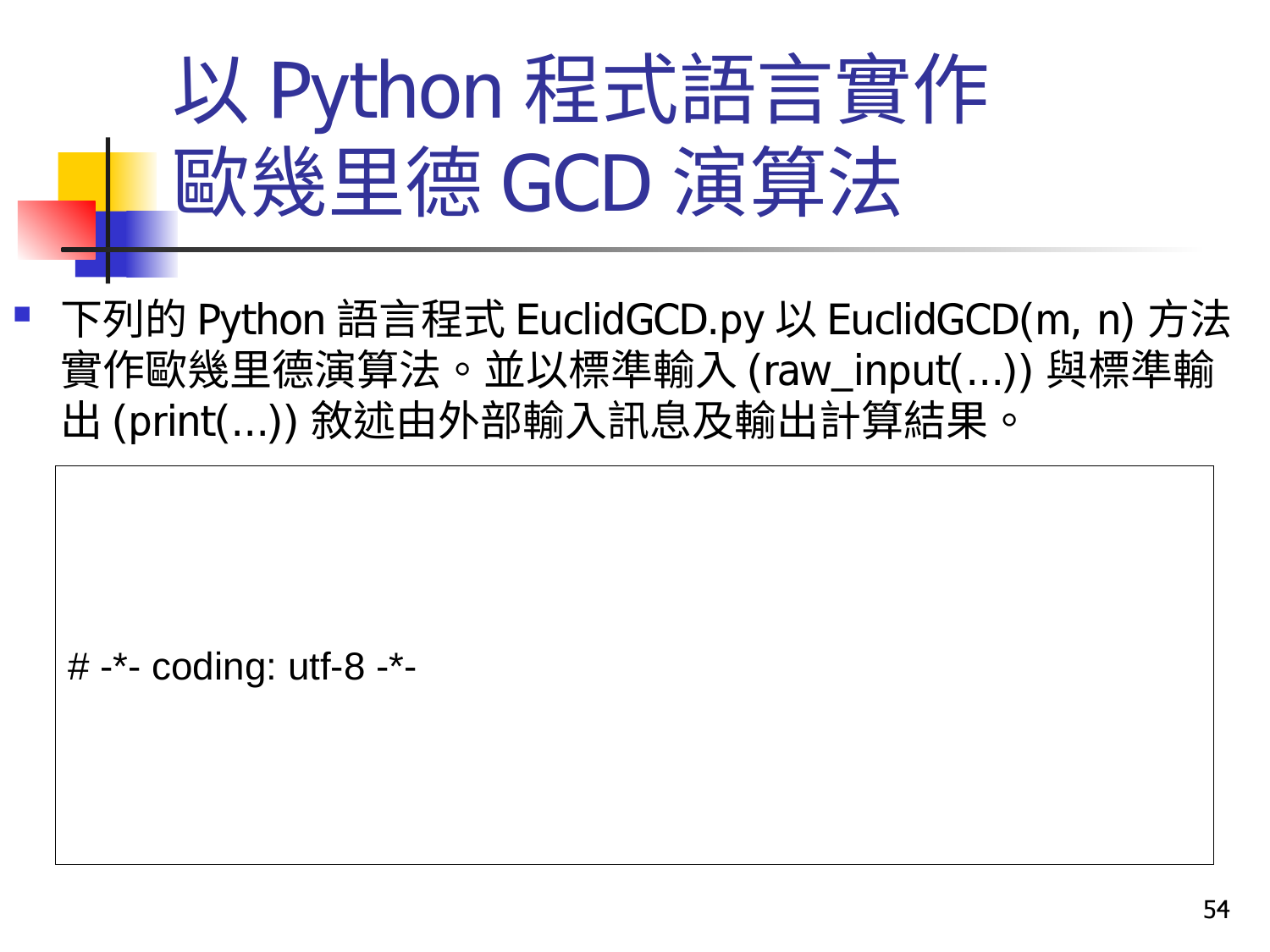

# 以Python程式語言實作 歐幾里德GCD演算法
下列的Python語言程式EuclidGCD.py以EuclidGCD(m, n)方法實作歐幾里德演算法。並以標準輸入(raw_input(...))與標準輸出(print(...))敘述由外部輸入訊息及輸出計算結果。
54